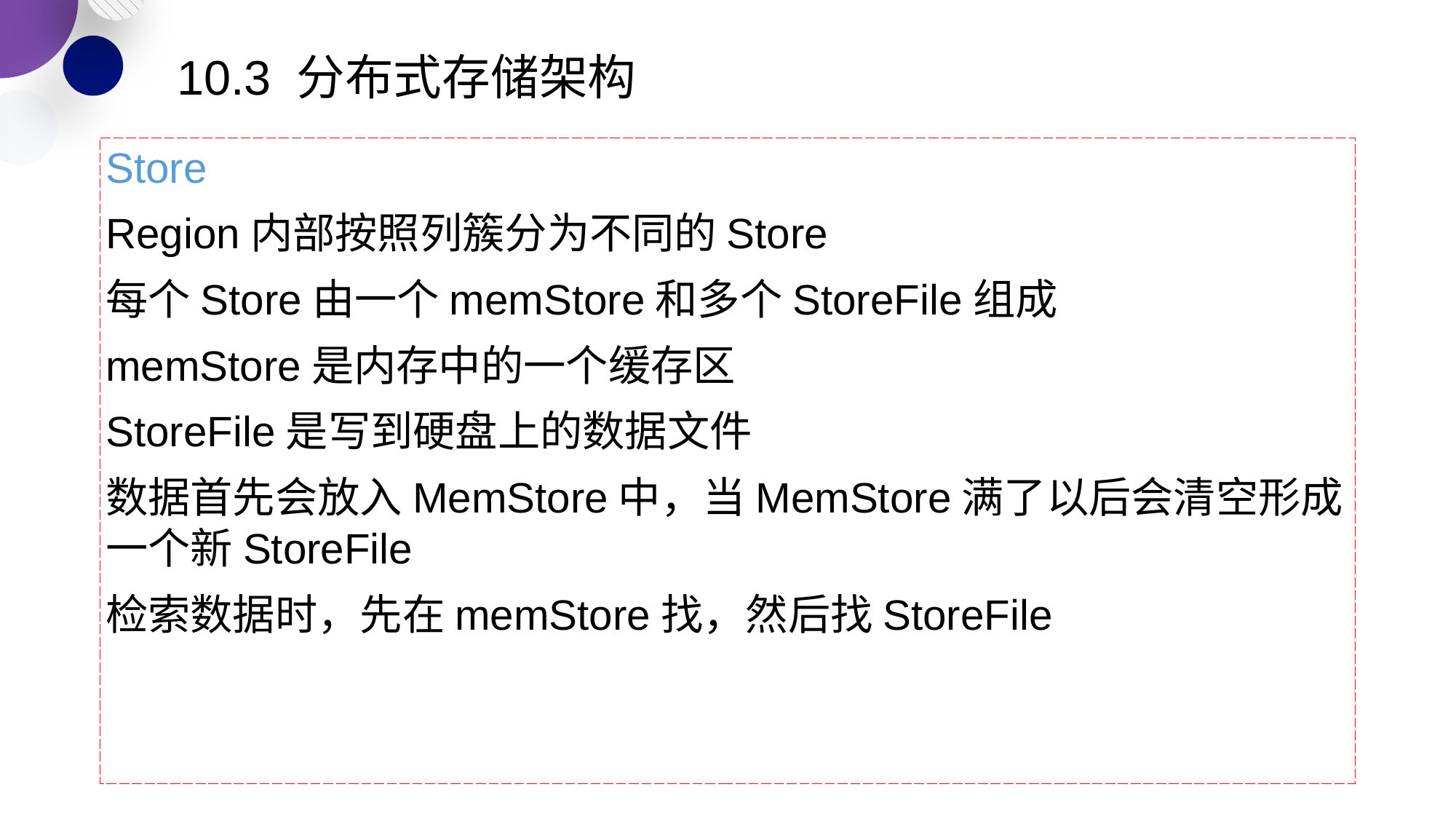

# 10.3 分布式存储架构
Store
Region内部按照列簇分为不同的Store
每个Store由一个memStore和多个StoreFile组成
memStore是内存中的一个缓存区
StoreFile是写到硬盘上的数据文件
数据首先会放入MemStore中，当MemStore满了以后会清空形成一个新StoreFile
检索数据时，先在memStore找，然后找StoreFile

31